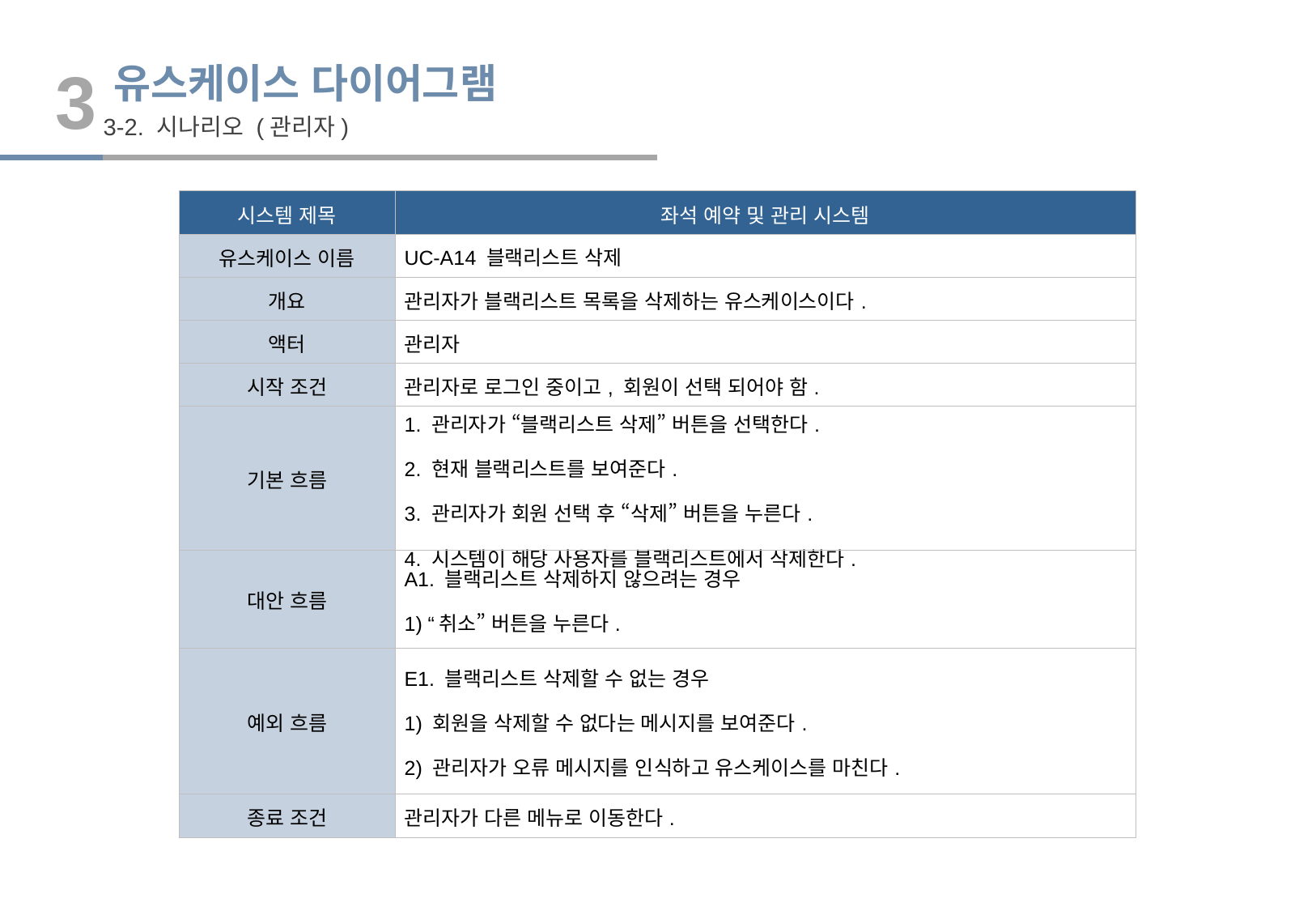

3
유스케이스 다이어그램
3-2. 시나리오 (관리자)
| 시스템 제목 | 좌석 예약 및 관리 시스템 |
| --- | --- |
| 유스케이스 이름 | UC-A14 블랙리스트 삭제 |
| 개요 | 관리자가 블랙리스트 목록을 삭제하는 유스케이스이다. |
| 액터 | 관리자 |
| 시작 조건 | 관리자로 로그인 중이고, 회원이 선택 되어야 함. |
| 기본 흐름 | 1. 관리자가 “블랙리스트 삭제” 버튼을 선택한다. 2. 현재 블랙리스트를 보여준다. 3. 관리자가 회원 선택 후 “삭제” 버튼을 누른다. 4. 시스템이 해당 사용자를 블랙리스트에서 삭제한다. |
| 대안 흐름 | A1. 블랙리스트 삭제하지 않으려는 경우 1) “취소” 버튼을 누른다. |
| 예외 흐름 | E1. 블랙리스트 삭제할 수 없는 경우 1) 회원을 삭제할 수 없다는 메시지를 보여준다. 2) 관리자가 오류 메시지를 인식하고 유스케이스를 마친다. |
| 종료 조건 | 관리자가 다른 메뉴로 이동한다. |